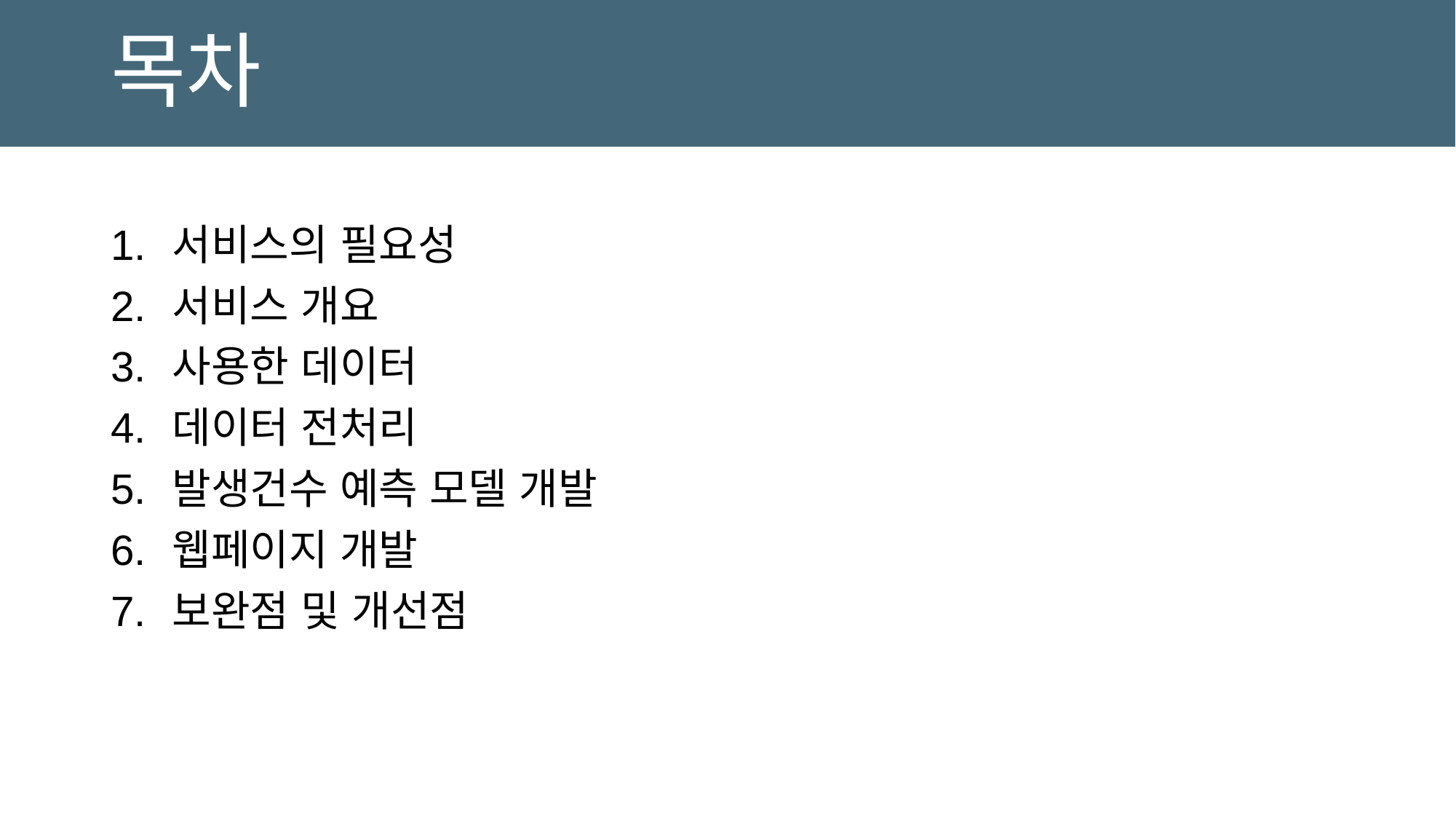

# 목차
서비스의 필요성
서비스 개요
사용한 데이터
데이터 전처리
발생건수 예측 모델 개발
웹페이지 개발
보완점 및 개선점